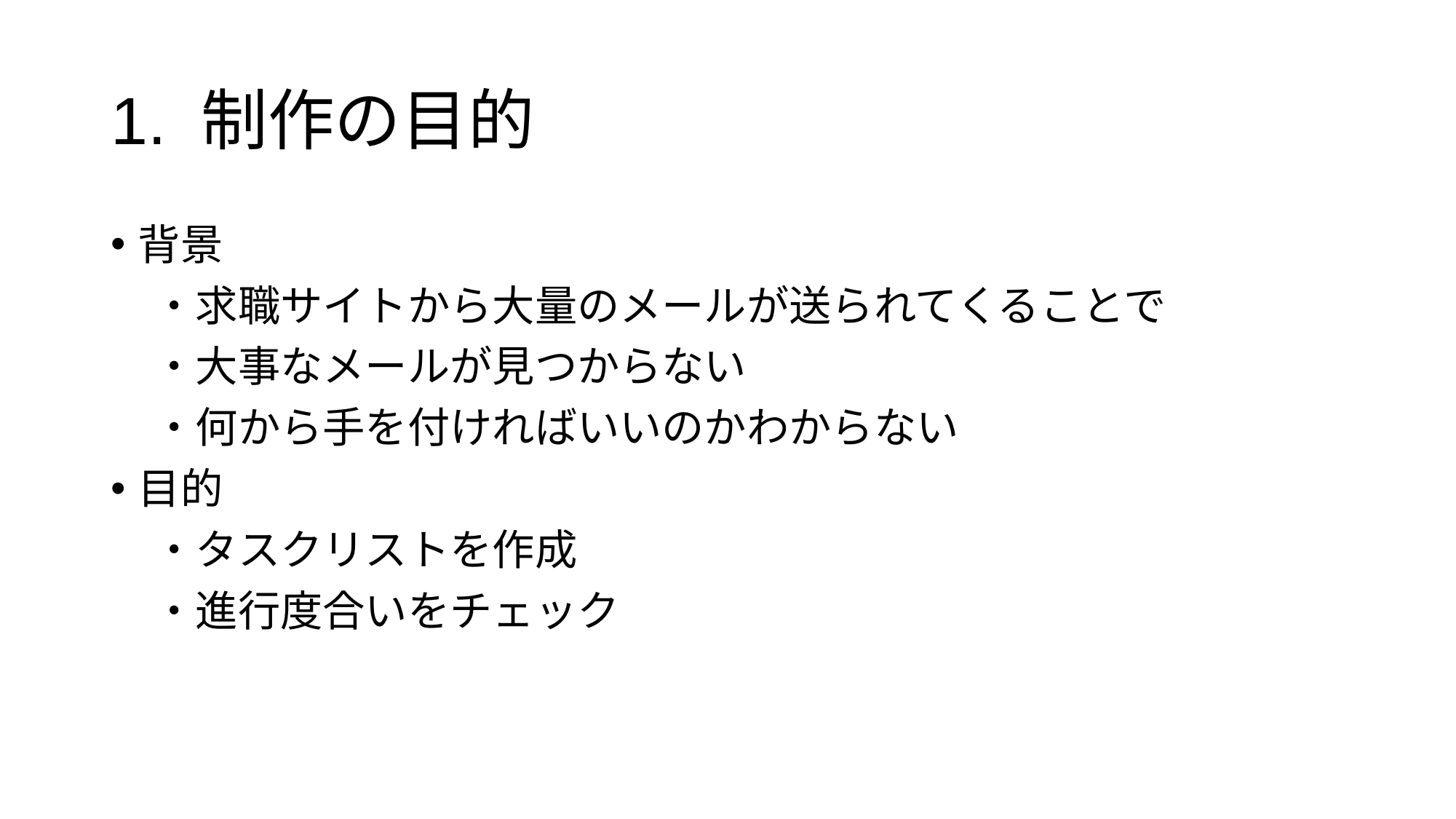

# 1. 制作の目的
背景
　・求職サイトから大量のメールが送られてくることで
　・大事なメールが見つからない
　・何から手を付ければいいのかわからない
目的
　・タスクリストを作成
　・進行度合いをチェック